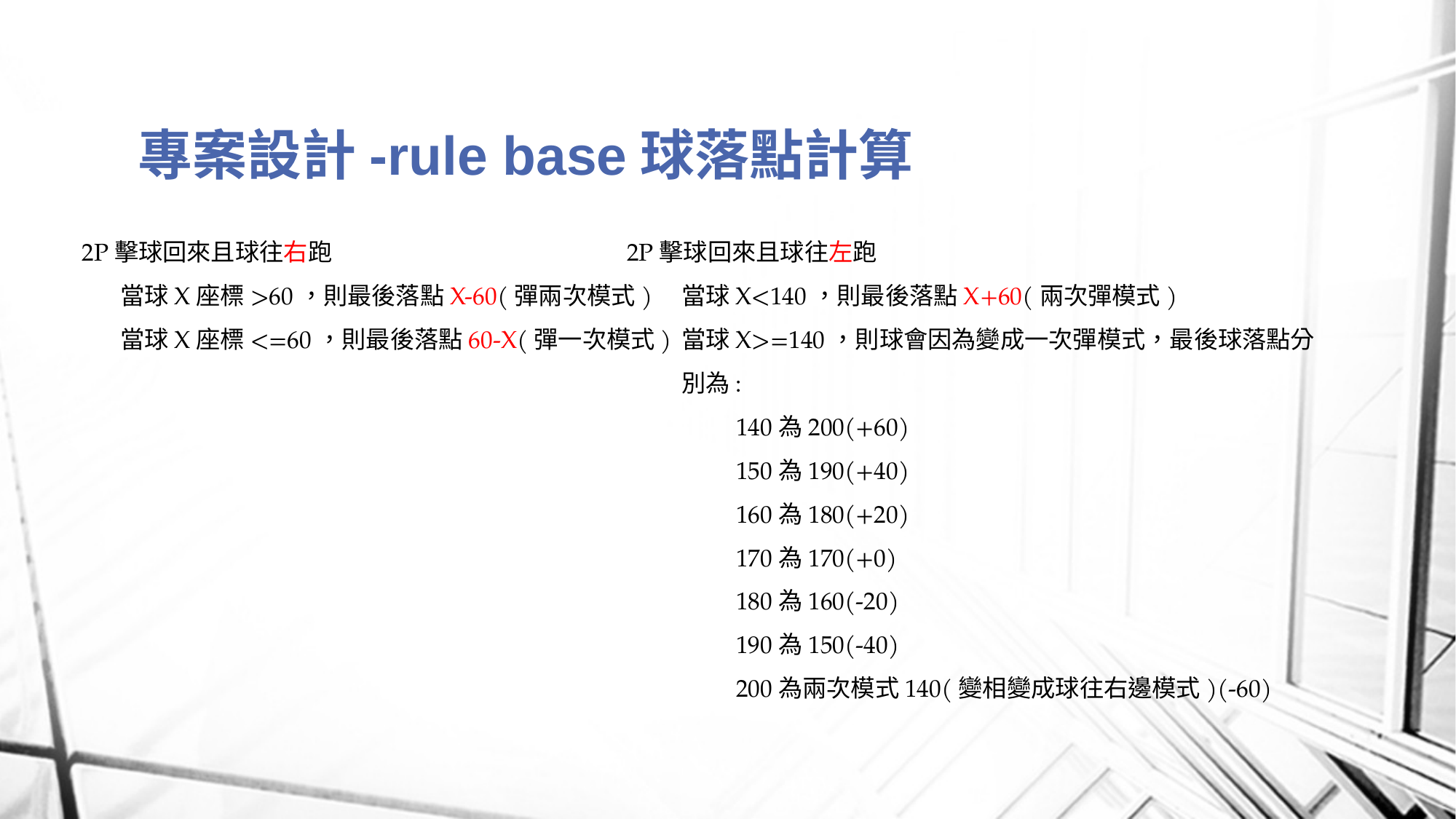

# 專案設計-rule base球落點計算
2P擊球回來且球往右跑
當球X座標>60，則最後落點X-60(彈兩次模式)
當球X座標<=60，則最後落點60-X(彈一次模式)
2P擊球回來且球往左跑
當球X<140，則最後落點X+60(兩次彈模式)
當球X>=140，則球會因為變成一次彈模式，最後球落點分別為:
140為200(+60)
150為190(+40)
160為180(+20)
170為170(+0)
180為160(-20)
190為150(-40)
200為兩次模式140(變相變成球往右邊模式)(-60)